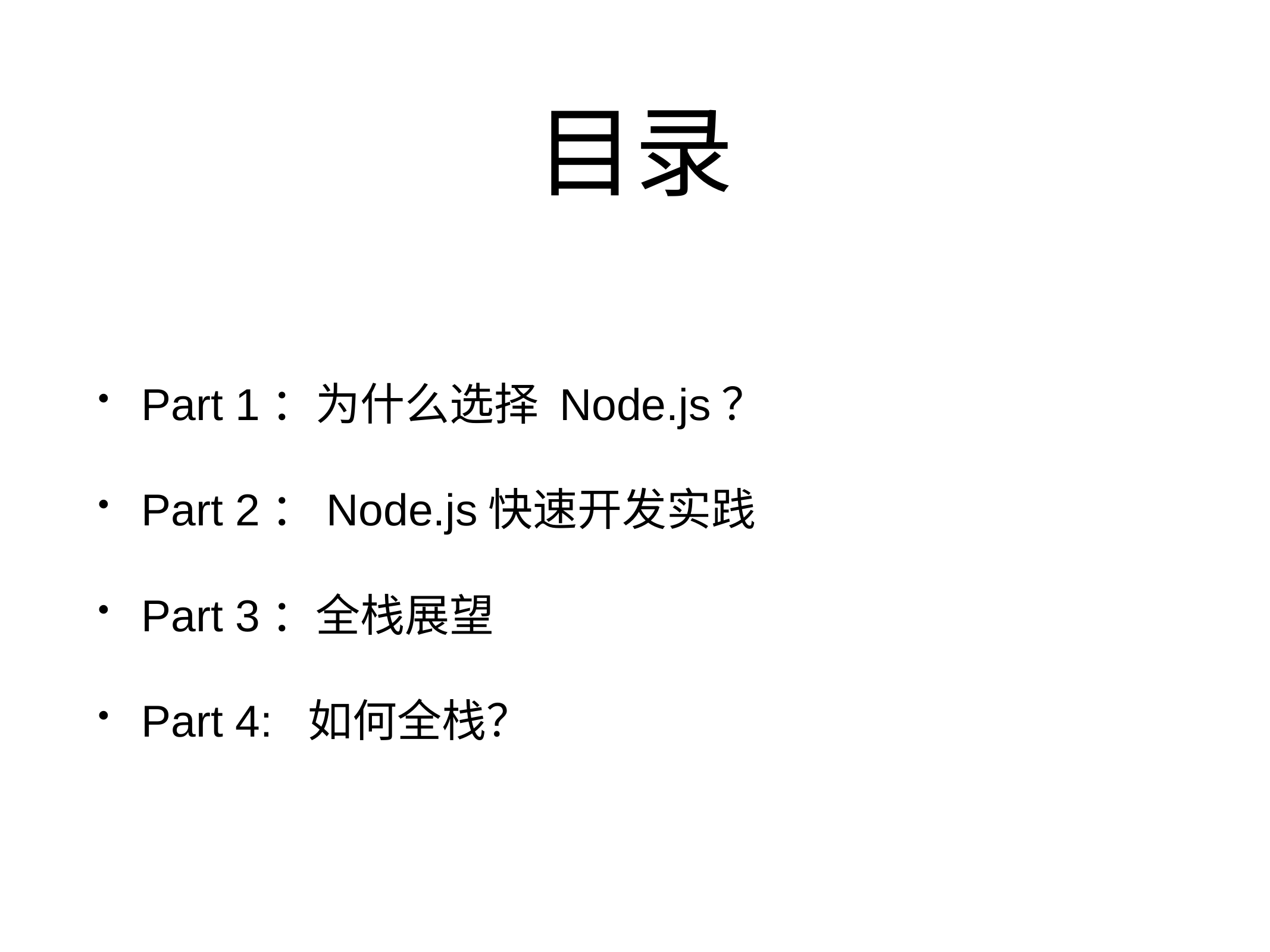

# 目录
Part 1：为什么选择 Node.js？
Part 2：Node.js快速开发实践
Part 3：全栈展望
Part 4:  如何全栈？